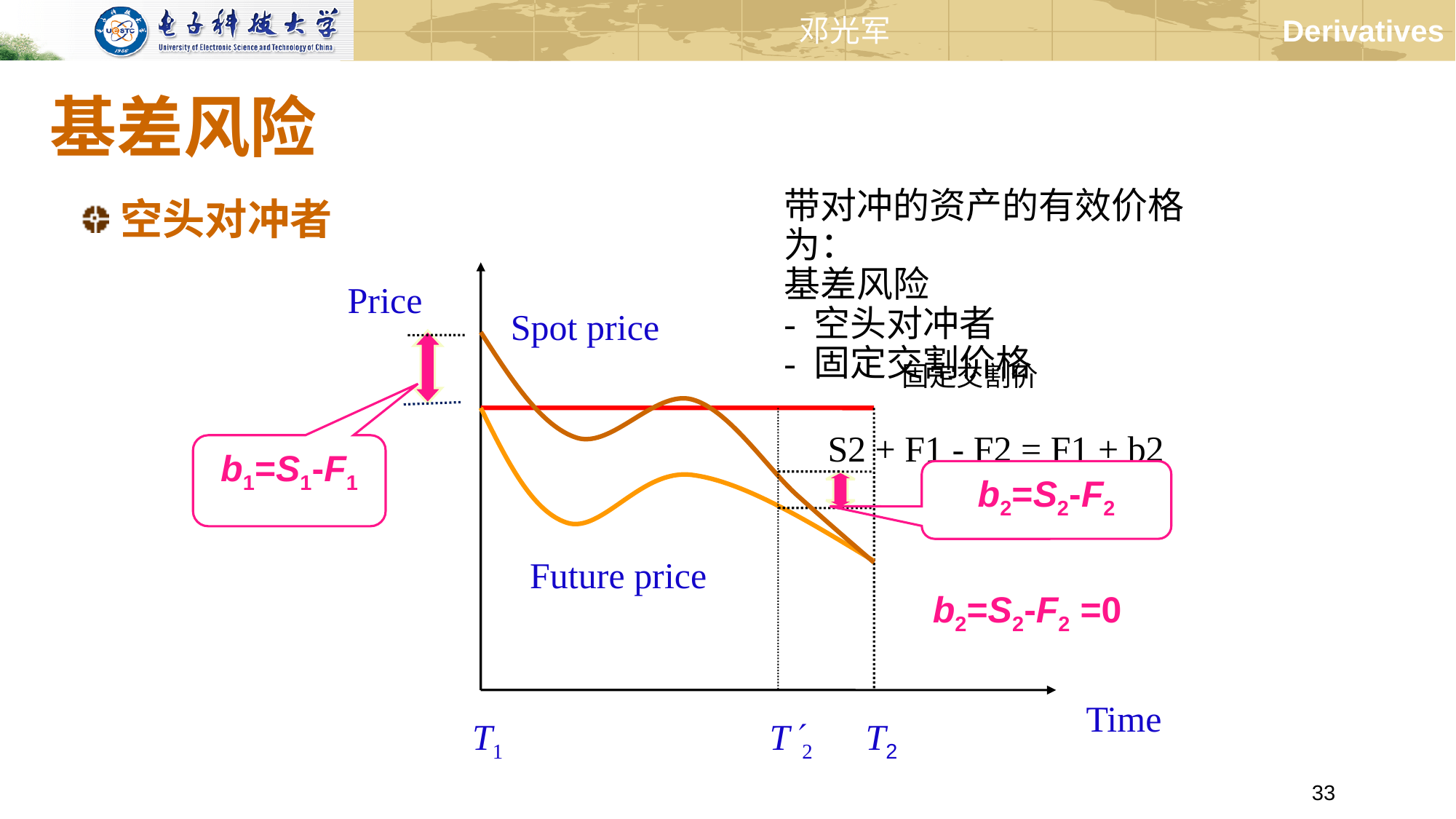

# 基差风险
带对冲的资产的有效价格为：
基差风险
- 空头对冲者
- 固定交割价格

S2 + F1 - F2 = F1 + b2
空头对冲者

Price

Time
T1
Spot price

b2=S2-F2 =0

b1=S1-F1

b2=S2-F2

Future price
T′2
T2
固定交割价